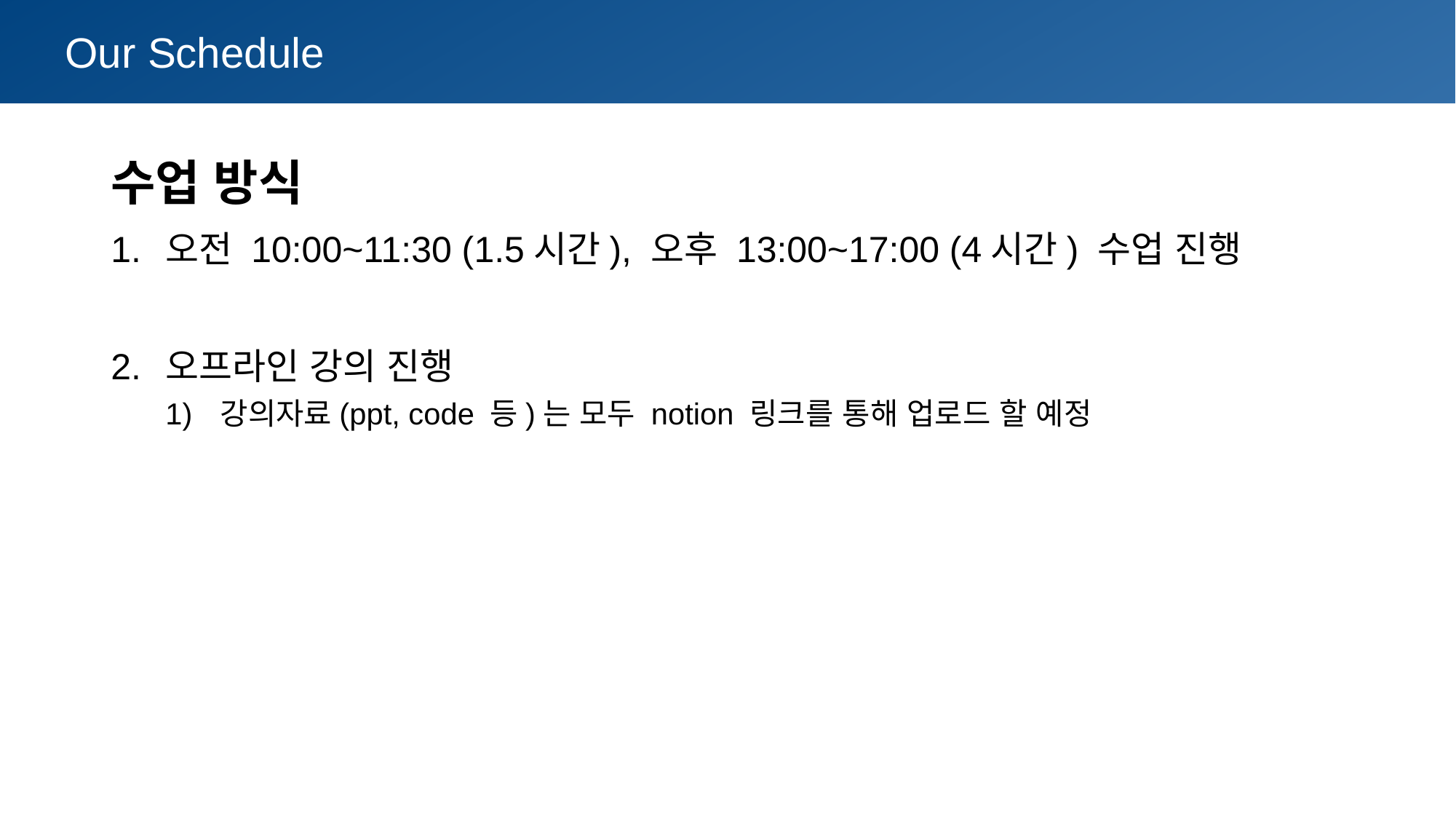

Our Schedule
수업 방식
오전 10:00~11:30 (1.5시간), 오후 13:00~17:00 (4시간) 수업 진행

오프라인 강의 진행
강의자료(ppt, code 등)는 모두 notion 링크를 통해 업로드 할 예정